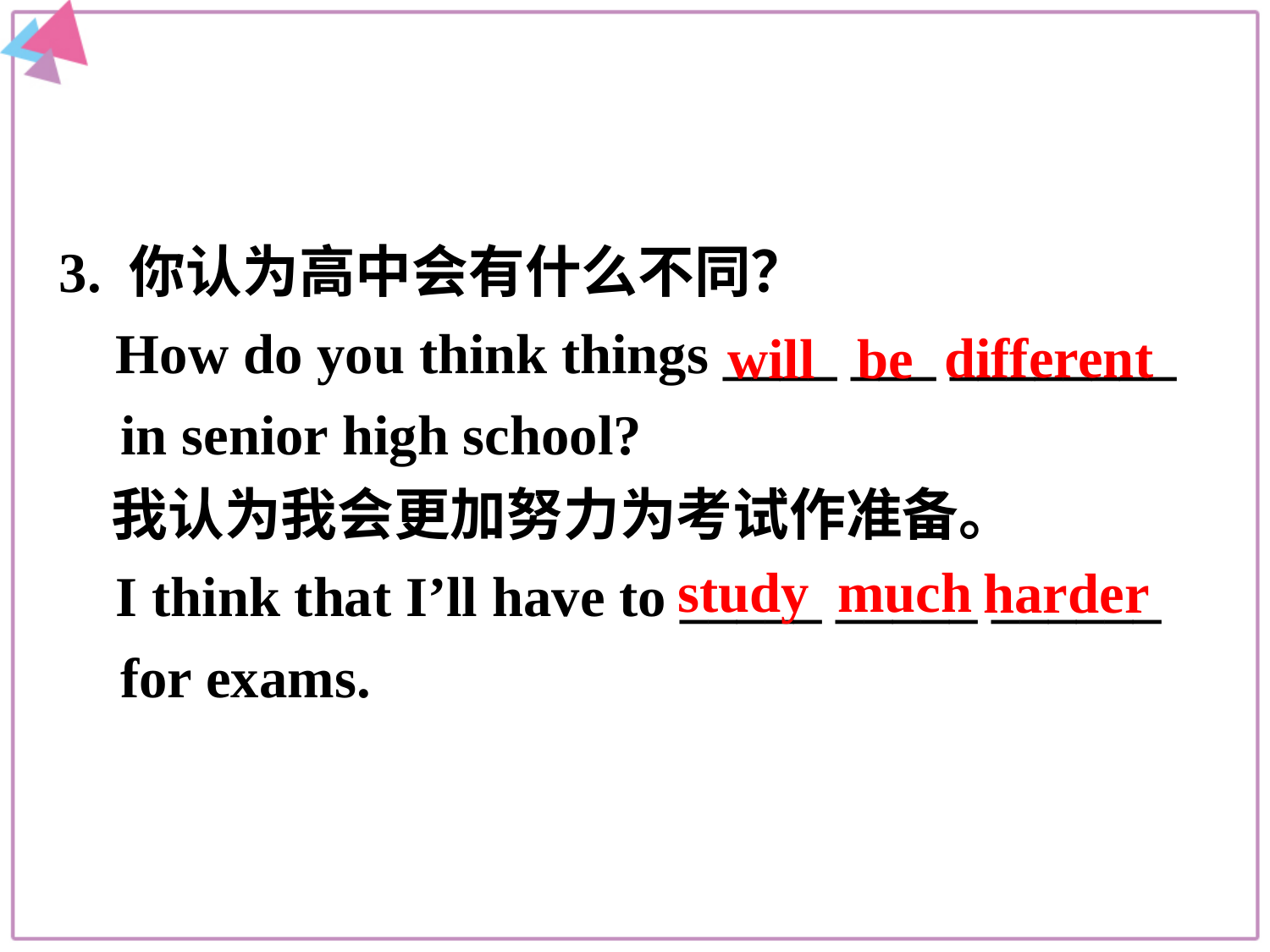

3. 你认为高中会有什么不同？
    How do you think things ____ ___ ________ in senior high school?
   我认为我会更加努力为考试作准备。
    I think that I’ll have to _____ _____ ______ for exams.
different
will   be
study  much
harder